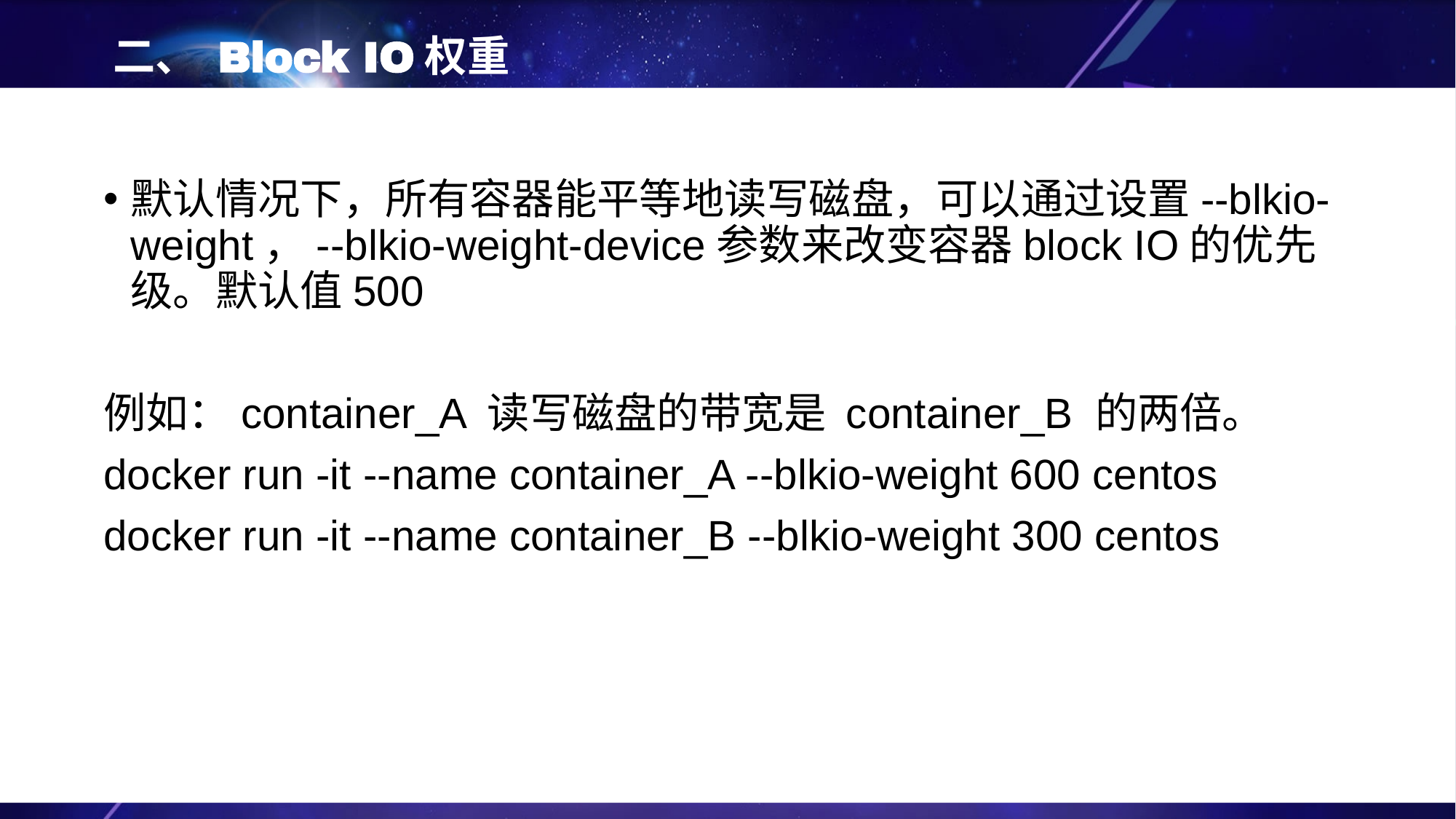

# 二、 Block IO权重
默认情况下，所有容器能平等地读写磁盘，可以通过设置--blkio-weight，--blkio-weight-device参数来改变容器block IO的优先级。默认值500

例如：container_A 读写磁盘的带宽是 container_B 的两倍。
docker run -it --name container_A --blkio-weight 600 centos
docker run -it --name container_B --blkio-weight 300 centos